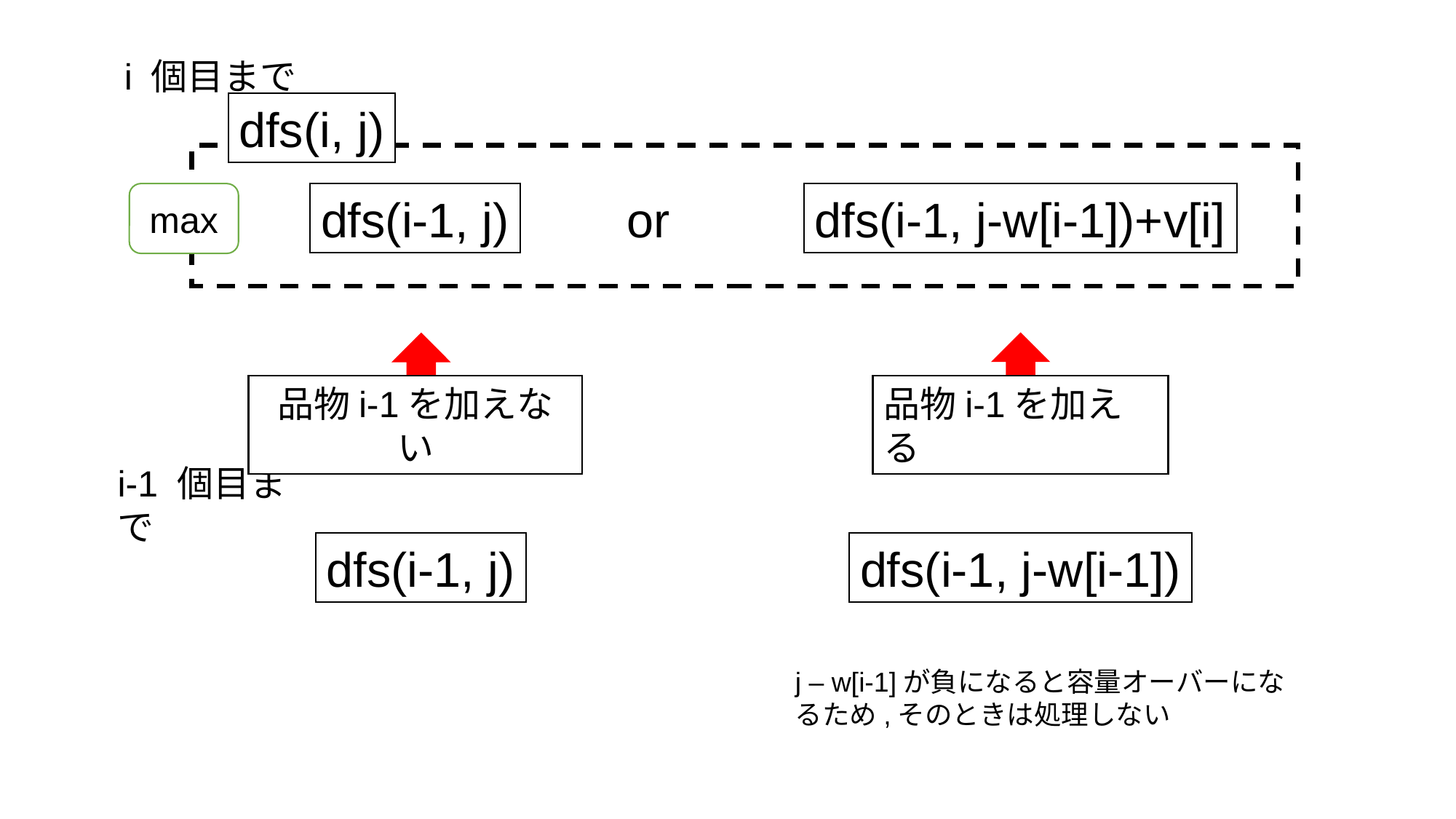

i 個目まで
dfs(i, j)

max
or
dfs(i-1, j-w[i-1])+v[i]
dfs(i-1, j)

品物i-1を加える
品物i-1を加えない
i-1 個目まで
dfs(i-1, j-w[i-1])
dfs(i-1, j)
j – w[i-1]が負になると容量オーバーになるため,そのときは処理しない